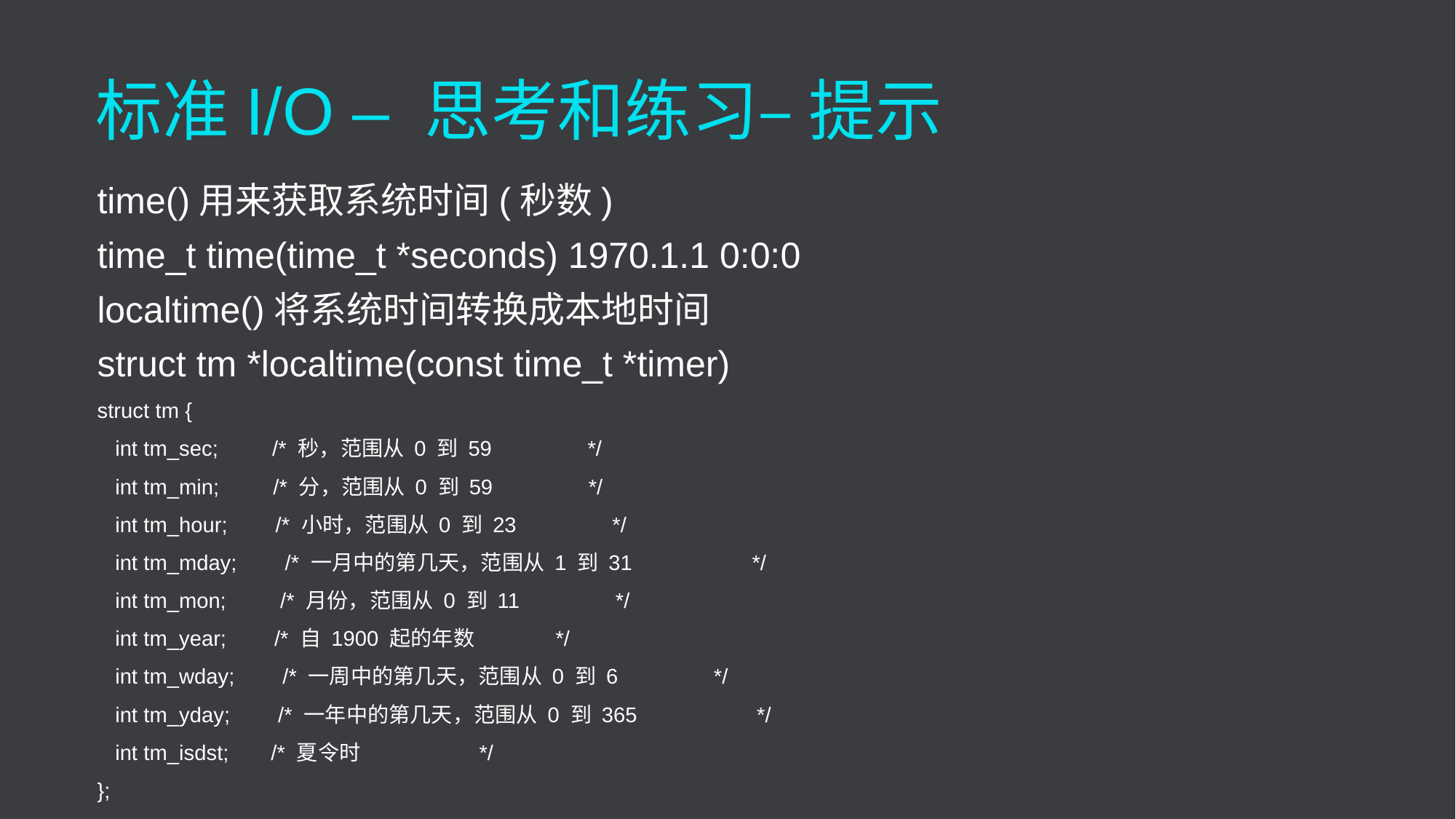

标准I/O – 思考和练习– 提示
time()用来获取系统时间(秒数)
time_t time(time_t *seconds) 1970.1.1 0:0:0
localtime()将系统时间转换成本地时间
struct tm *localtime(const time_t *timer)
struct tm {
   int tm_sec;         /* 秒，范围从 0 到 59                */
   int tm_min;         /* 分，范围从 0 到 59                */
   int tm_hour;        /* 小时，范围从 0 到 23                */
   int tm_mday;        /* 一月中的第几天，范围从 1 到 31                    */
   int tm_mon;         /* 月份，范围从 0 到 11                */
   int tm_year;        /* 自 1900 起的年数                */
   int tm_wday;        /* 一周中的第几天，范围从 0 到 6                */
   int tm_yday;        /* 一年中的第几天，范围从 0 到 365                    */
   int tm_isdst;       /* 夏令时                        */
};